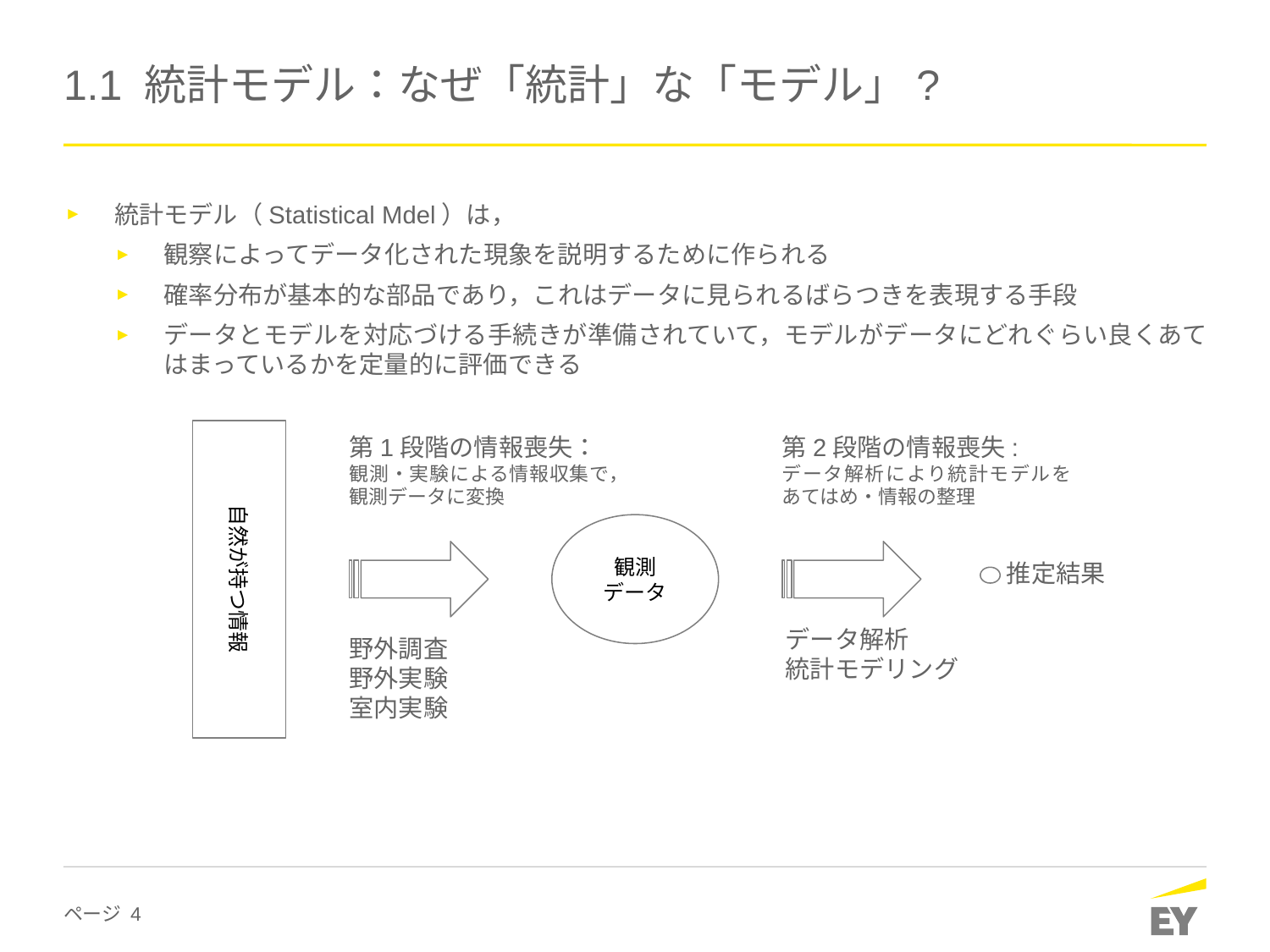

# 1.1 統計モデル：なぜ「統計」な「モデル」?
統計モデル（Statistical Mdel）は，
観察によってデータ化された現象を説明するために作られる
確率分布が基本的な部品であり，これはデータに見られるばらつきを表現する手段
データとモデルを対応づける手続きが準備されていて，モデルがデータにどれぐらい良くあてはまっているかを定量的に評価できる
自然が持つ情報
第1段階の情報喪失：
観測・実験による情報収集で，観測データに変換
第2段階の情報喪失:
データ解析により統計モデルをあてはめ・情報の整理
観測
データ

推定結果

データ解析
統計モデリング
野外調査
野外実験
室内実験